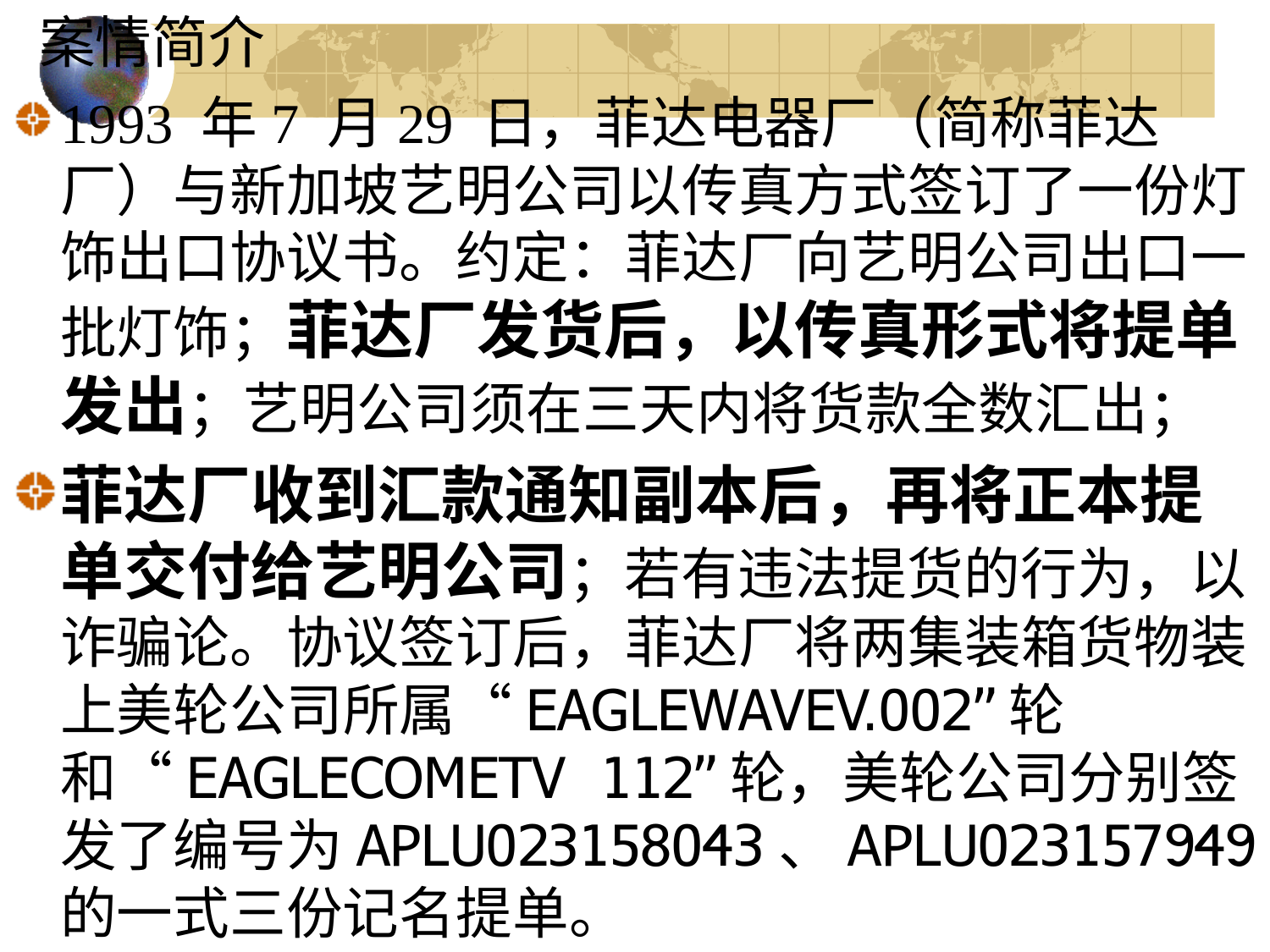

案情简介
1993 年7 月29 日，菲达电器厂（简称菲达厂）与新加坡艺明公司以传真方式签订了一份灯饰出口协议书。约定：菲达厂向艺明公司出口一批灯饰；菲达厂发货后，以传真形式将提单发出；艺明公司须在三天内将货款全数汇出；
菲达厂收到汇款通知副本后，再将正本提单交付给艺明公司；若有违法提货的行为，以诈骗论。协议签订后，菲达厂将两集装箱货物装上美轮公司所属“EAGLEWAVEV.002”轮和“EAGLECOMETV  112”轮，美轮公司分别签发了编号为APLU023158043、APLU023157949的一式三份记名提单。